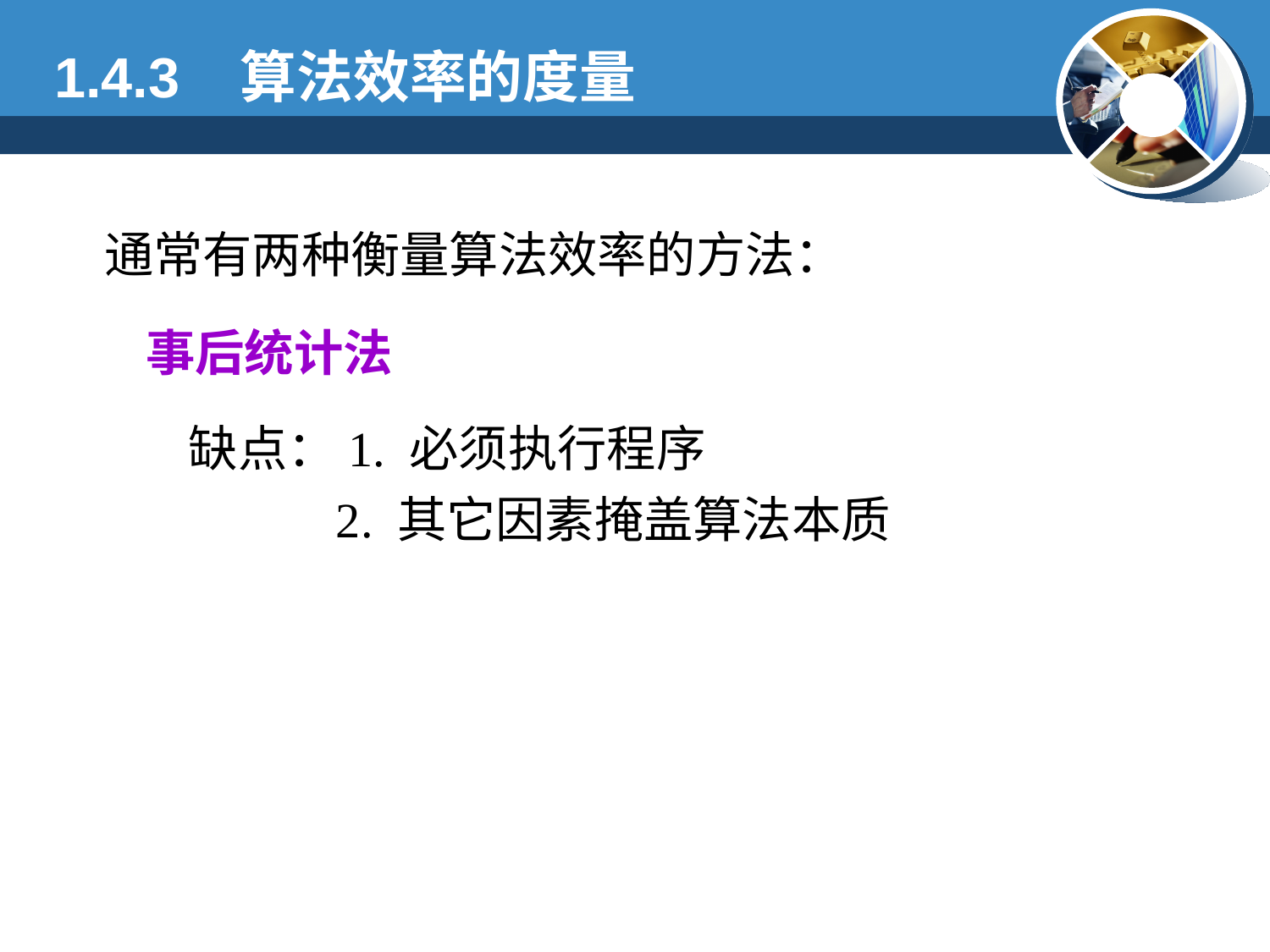

1.4.3   算法效率的度量
通常有两种衡量算法效率的方法：
   事后统计法
缺点：1. 必须执行程序
            2. 其它因素掩盖算法本质